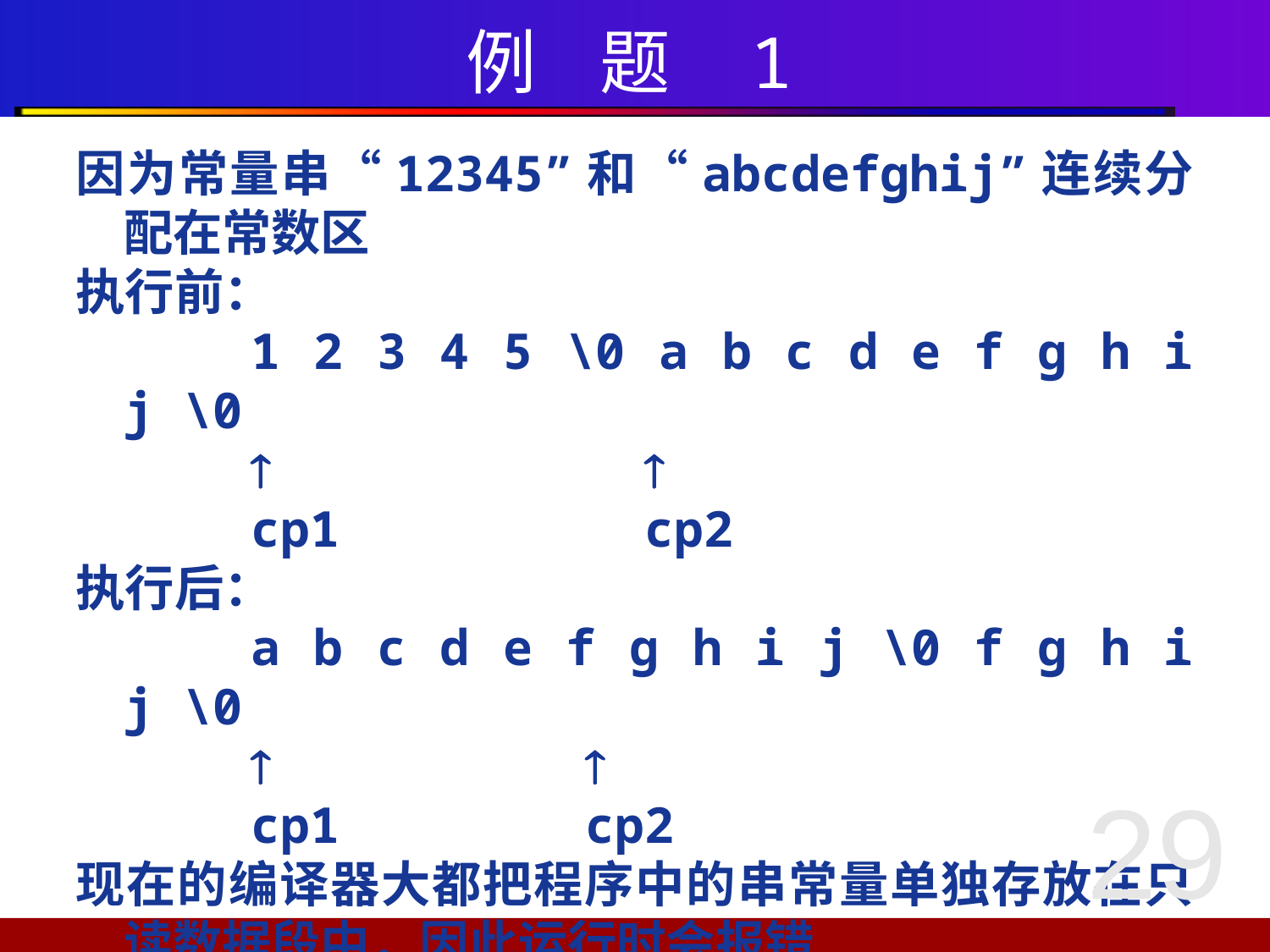

# 例    题    1
因为常量串“12345”和“abcdefghij”连续分配在常数区
执行前：
		1 2 3 4 5 \0 a b c d e f g h i j \0
		↑	         ↑
		cp1	         cp2
执行后：
		a b c d e f g h i j \0 f g h i j \0
		↑	       ↑
		cp1	       cp2
现在的编译器大都把程序中的串常量单独存放在只读数据段中，因此运行时会报错

29